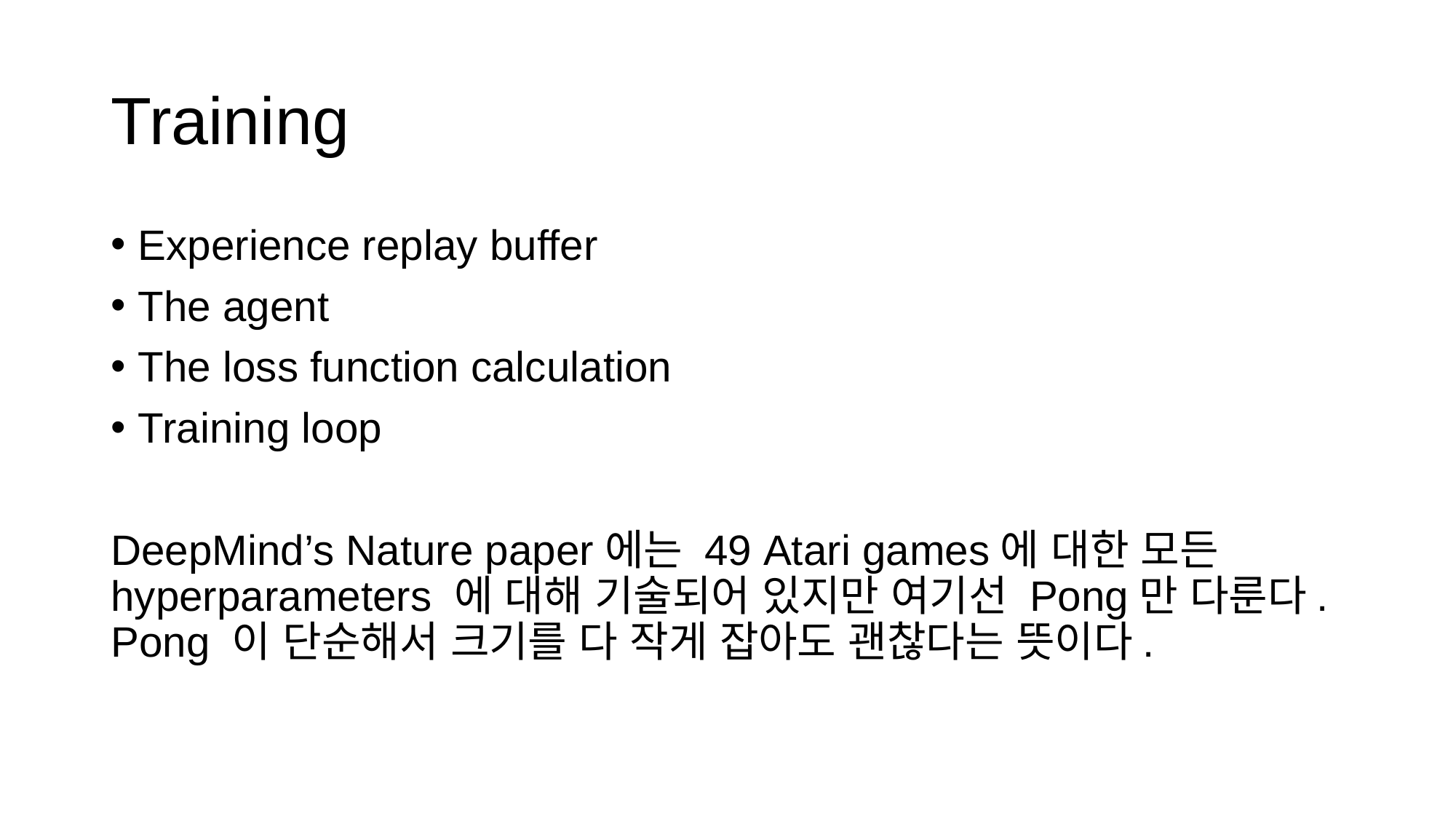

# Training
Experience replay buffer
The agent
The loss function calculation
Training loop

DeepMind’s Nature paper에는 49 Atari games에 대한 모든 hyperparameters 에 대해 기술되어 있지만 여기선 Pong만 다룬다. Pong 이 단순해서 크기를 다 작게 잡아도 괜찮다는 뜻이다.